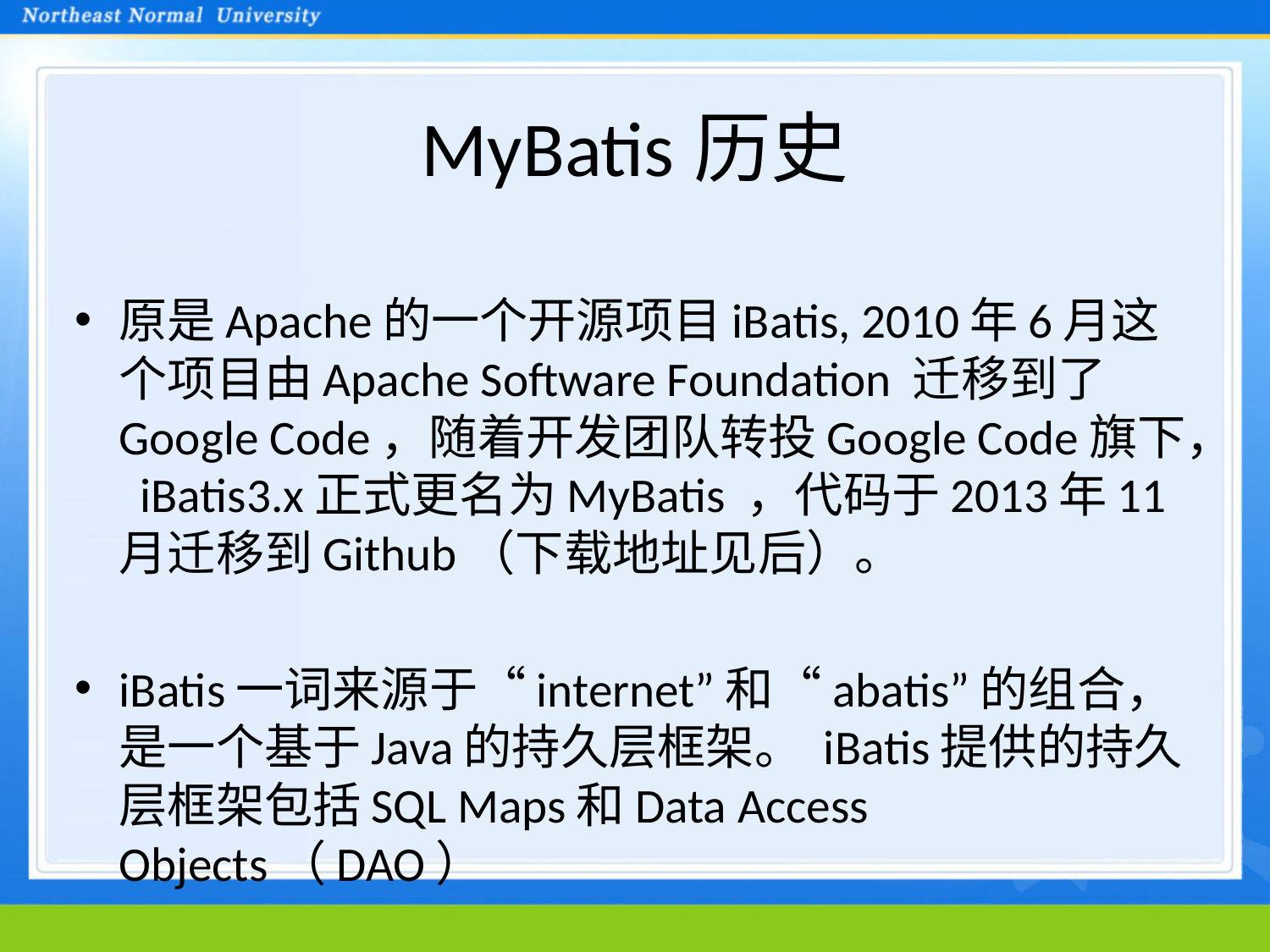

# MyBatis历史
原是Apache的一个开源项目iBatis, 2010年6月这个项目由Apache Software Foundation 迁移到了Google Code，随着开发团队转投Google Code旗下， iBatis3.x正式更名为MyBatis ，代码于2013年11月迁移到Github（下载地址见后）。

iBatis一词来源于“internet”和“abatis”的组合，是一个基于Java的持久层框架。 iBatis提供的持久层框架包括SQL Maps和Data Access Objects（DAO）